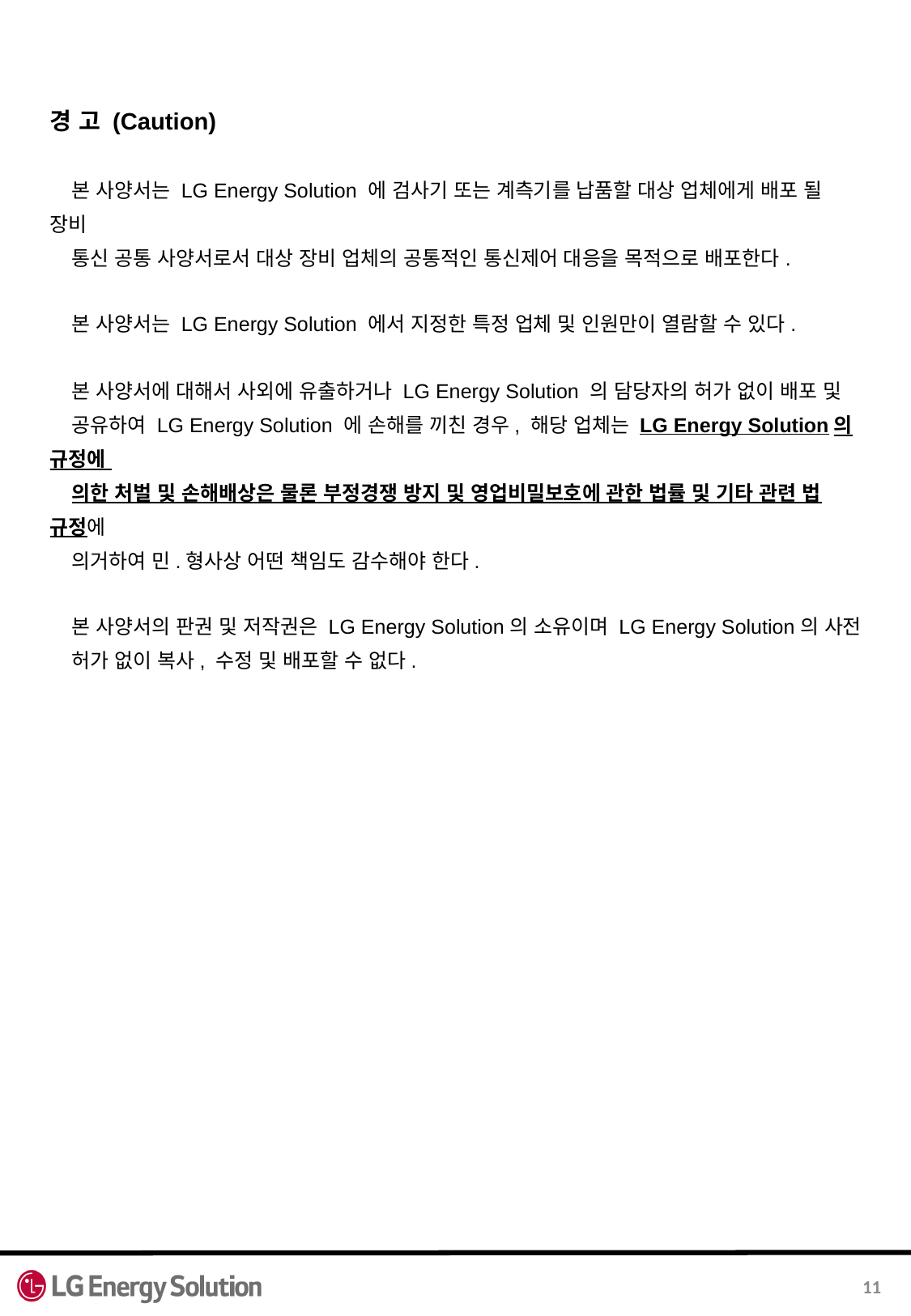

경 고 (Caution)

   본 사양서는 LG Energy Solution 에 검사기 또는 계측기를 납품할 대상 업체에게 배포 될 장비
   통신 공통 사양서로서 대상 장비 업체의 공통적인 통신제어 대응을 목적으로 배포한다.

   본 사양서는 LG Energy Solution 에서 지정한 특정 업체 및 인원만이 열람할 수 있다.

   본 사양서에 대해서 사외에 유출하거나 LG Energy Solution 의 담당자의 허가 없이 배포 및
   공유하여 LG Energy Solution 에 손해를 끼친 경우, 해당 업체는 LG Energy Solution의 규정에
   의한 처벌 및 손해배상은 물론 부정경쟁 방지 및 영업비밀보호에 관한 법률 및 기타 관련 법 규정에
   의거하여 민.형사상 어떤 책임도 감수해야 한다.

   본 사양서의 판권 및 저작권은 LG Energy Solution의 소유이며 LG Energy Solution의 사전
   허가 없이 복사, 수정 및 배포할 수 없다.
11